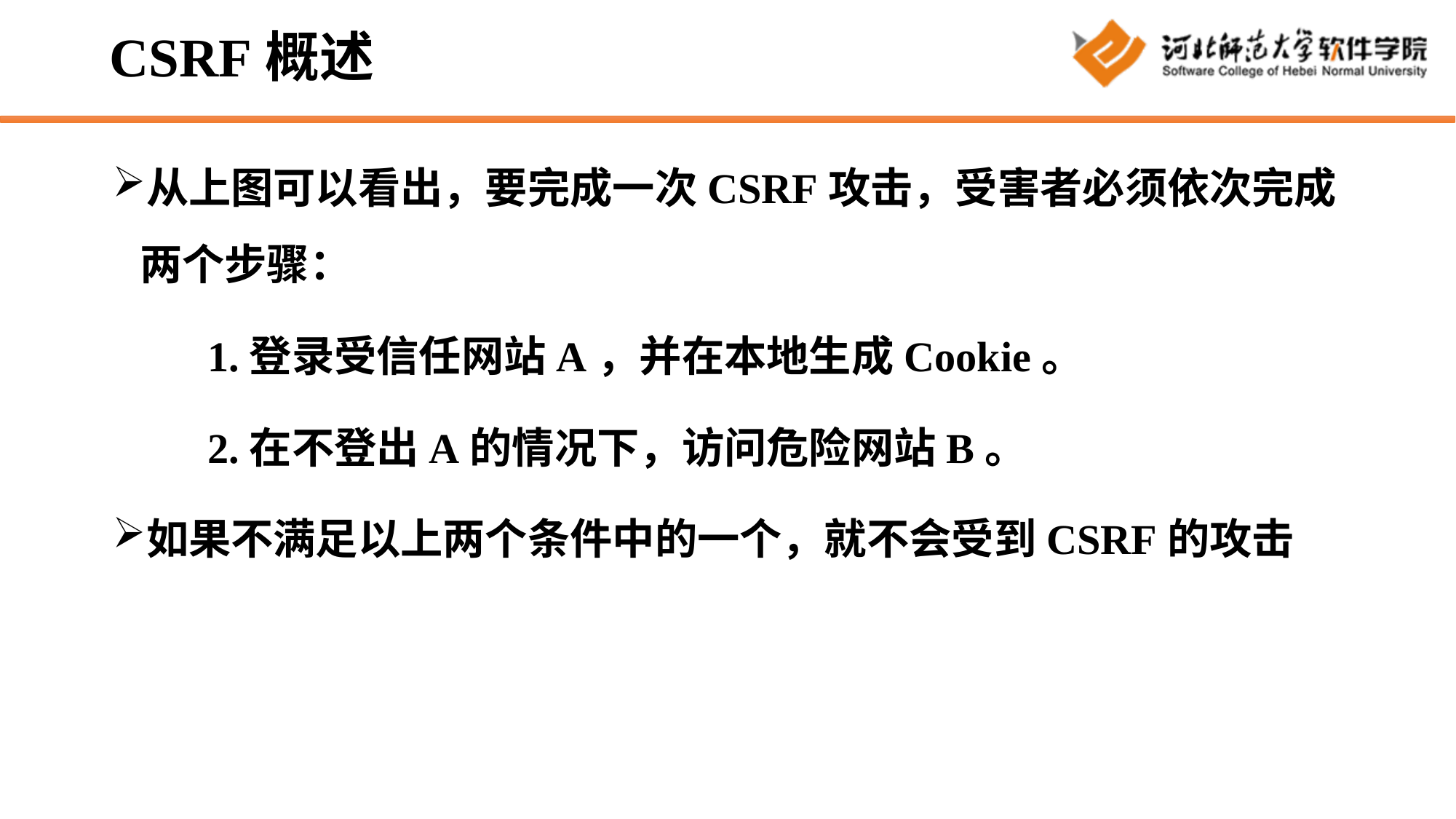

# CSRF概述
从上图可以看出，要完成一次CSRF攻击，受害者必须依次完成两个步骤：
　　1.登录受信任网站A，并在本地生成Cookie。
　　2.在不登出A的情况下，访问危险网站B。
如果不满足以上两个条件中的一个，就不会受到CSRF的攻击